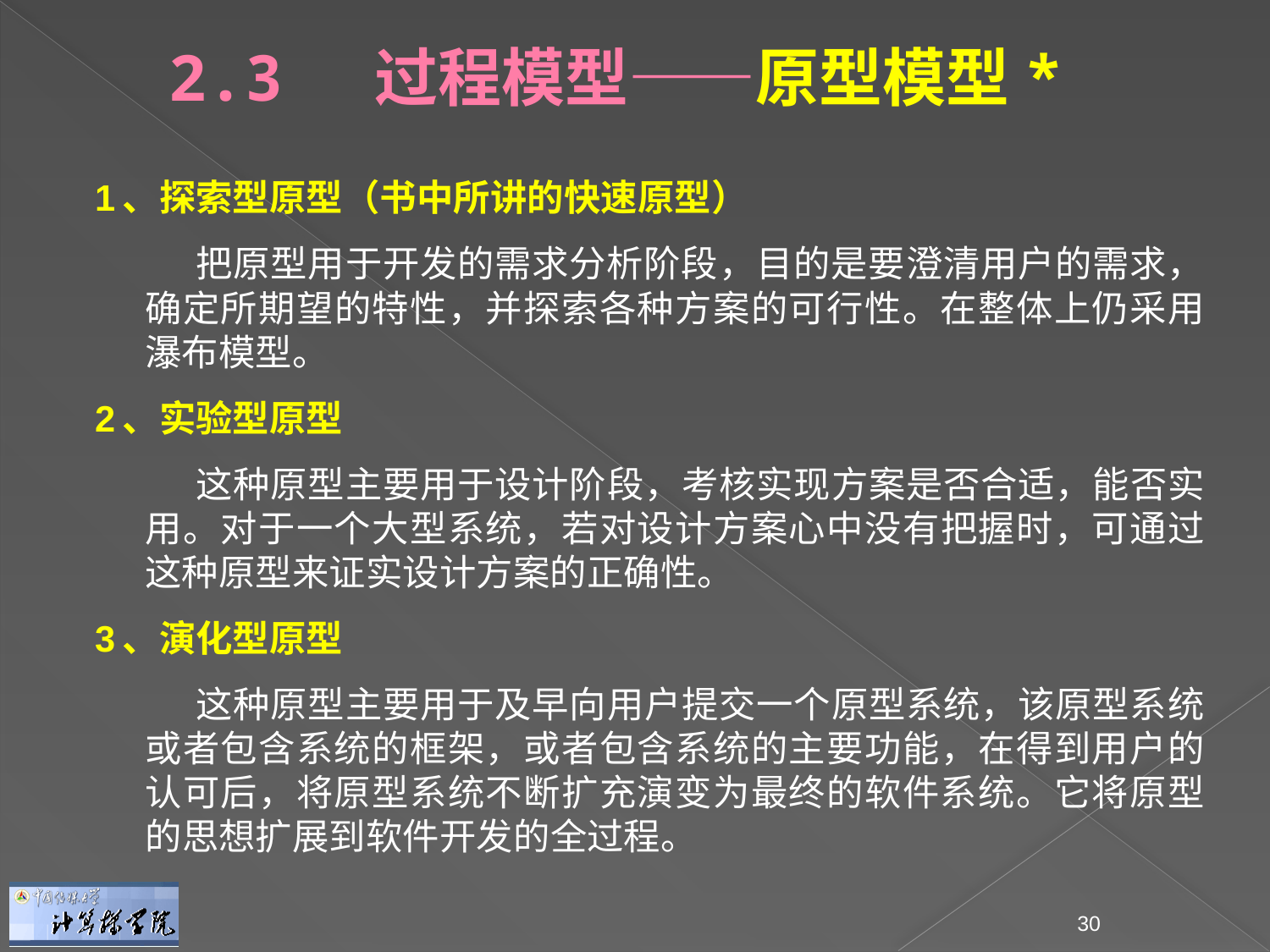

2.3  过程模型——原型模型*
1、探索型原型（书中所讲的快速原型）
　　   把原型用于开发的需求分析阶段，目的是要澄清用户的需求，确定所期望的特性，并探索各种方案的可行性。在整体上仍采用瀑布模型。
2、实验型原型
　　   这种原型主要用于设计阶段，考核实现方案是否合适，能否实用。对于一个大型系统，若对设计方案心中没有把握时，可通过这种原型来证实设计方案的正确性。
3、演化型原型
　　   这种原型主要用于及早向用户提交一个原型系统，该原型系统或者包含系统的框架，或者包含系统的主要功能，在得到用户的认可后，将原型系统不断扩充演变为最终的软件系统。它将原型的思想扩展到软件开发的全过程。
30